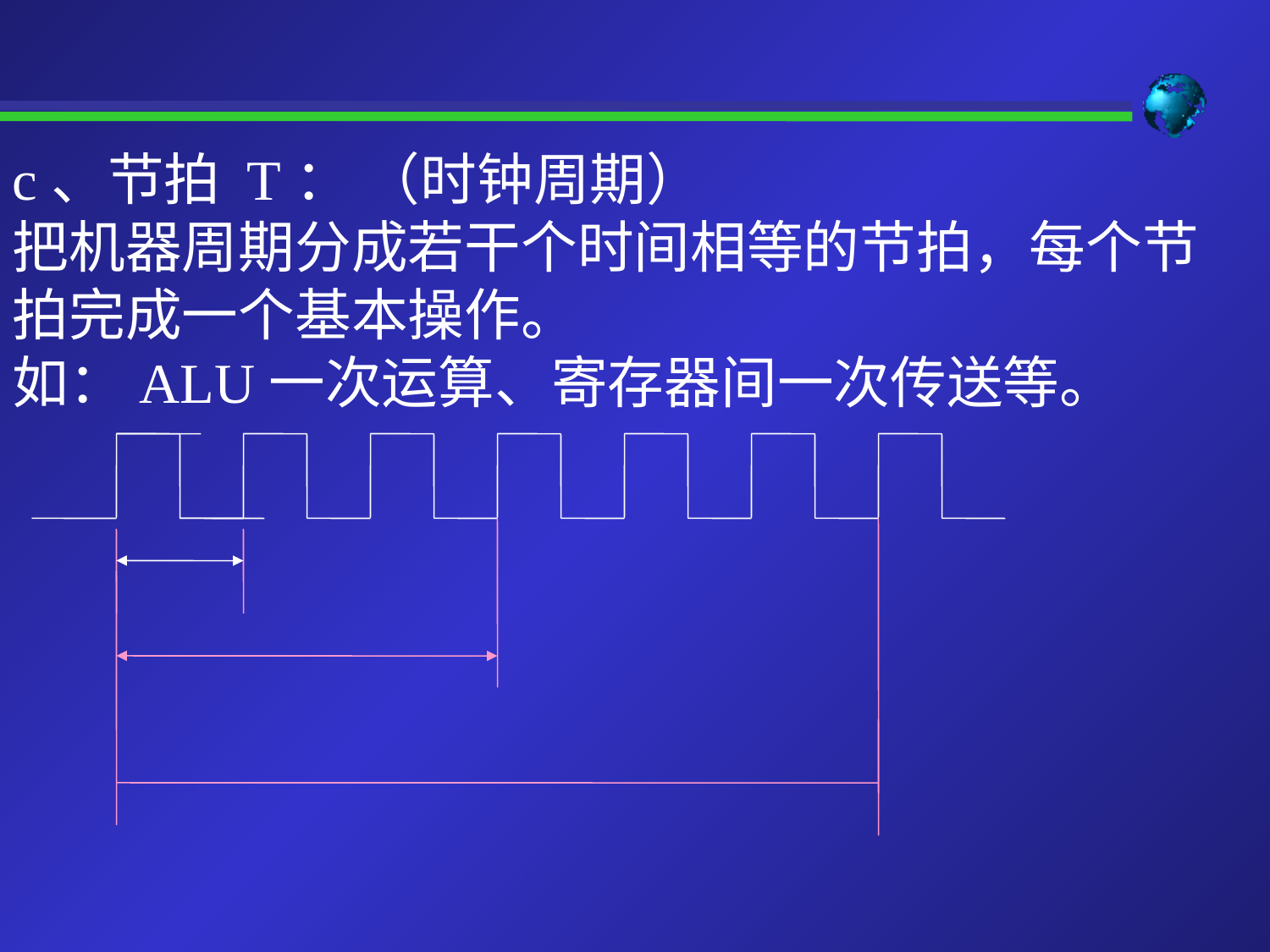

c、节拍 T： （时钟周期）
把机器周期分成若干个时间相等的节拍，每个节拍完成一个基本操作。
如：ALU一次运算、寄存器间一次传送等。

24